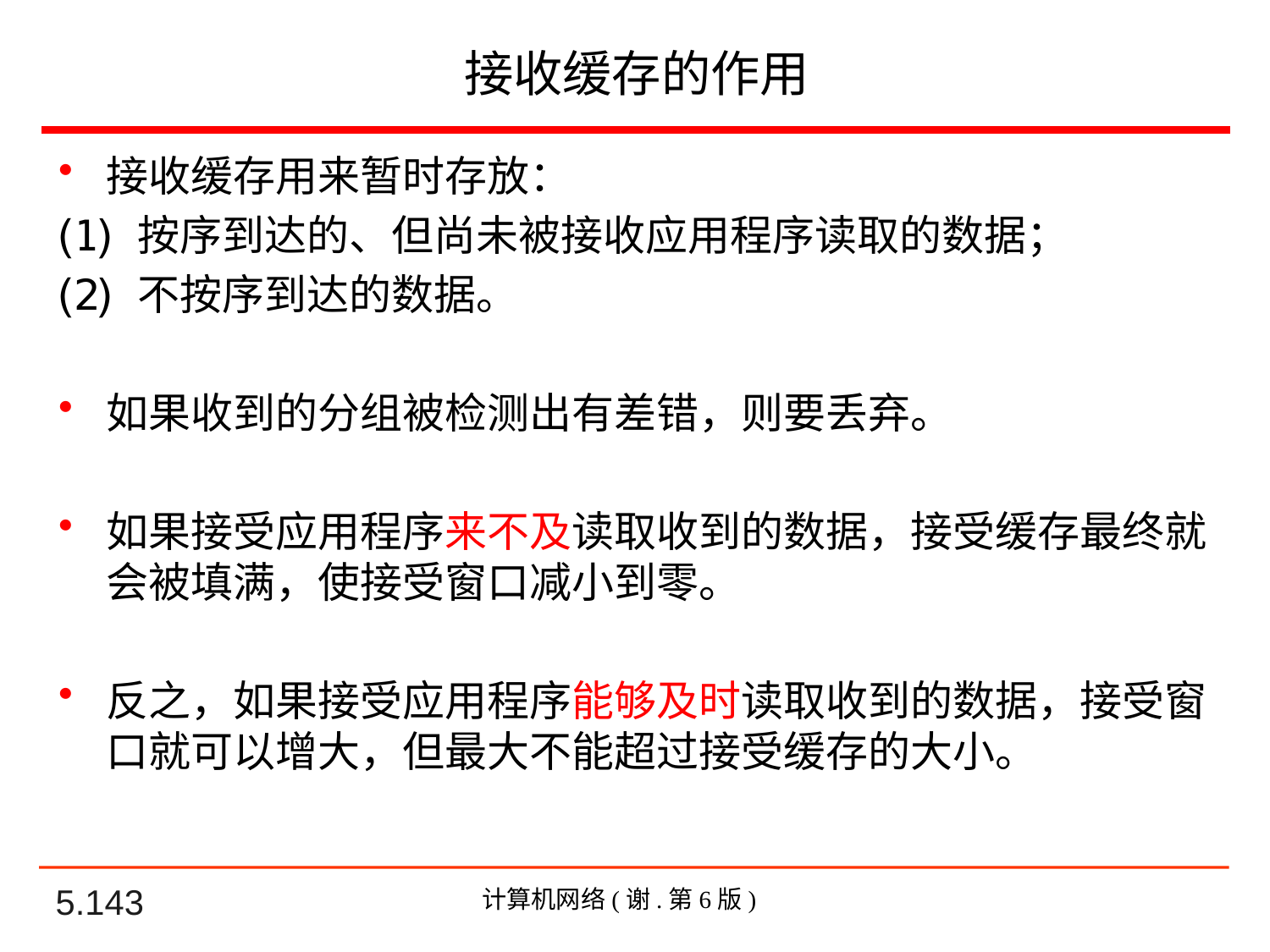

# 接收缓存的作用
接收缓存用来暂时存放：
(1) 按序到达的、但尚未被接收应用程序读取的数据；
(2) 不按序到达的数据。

如果收到的分组被检测出有差错，则要丢弃。

如果接受应用程序来不及读取收到的数据，接受缓存最终就会被填满，使接受窗口减小到零。

反之，如果接受应用程序能够及时读取收到的数据，接受窗口就可以增大，但最大不能超过接受缓存的大小。